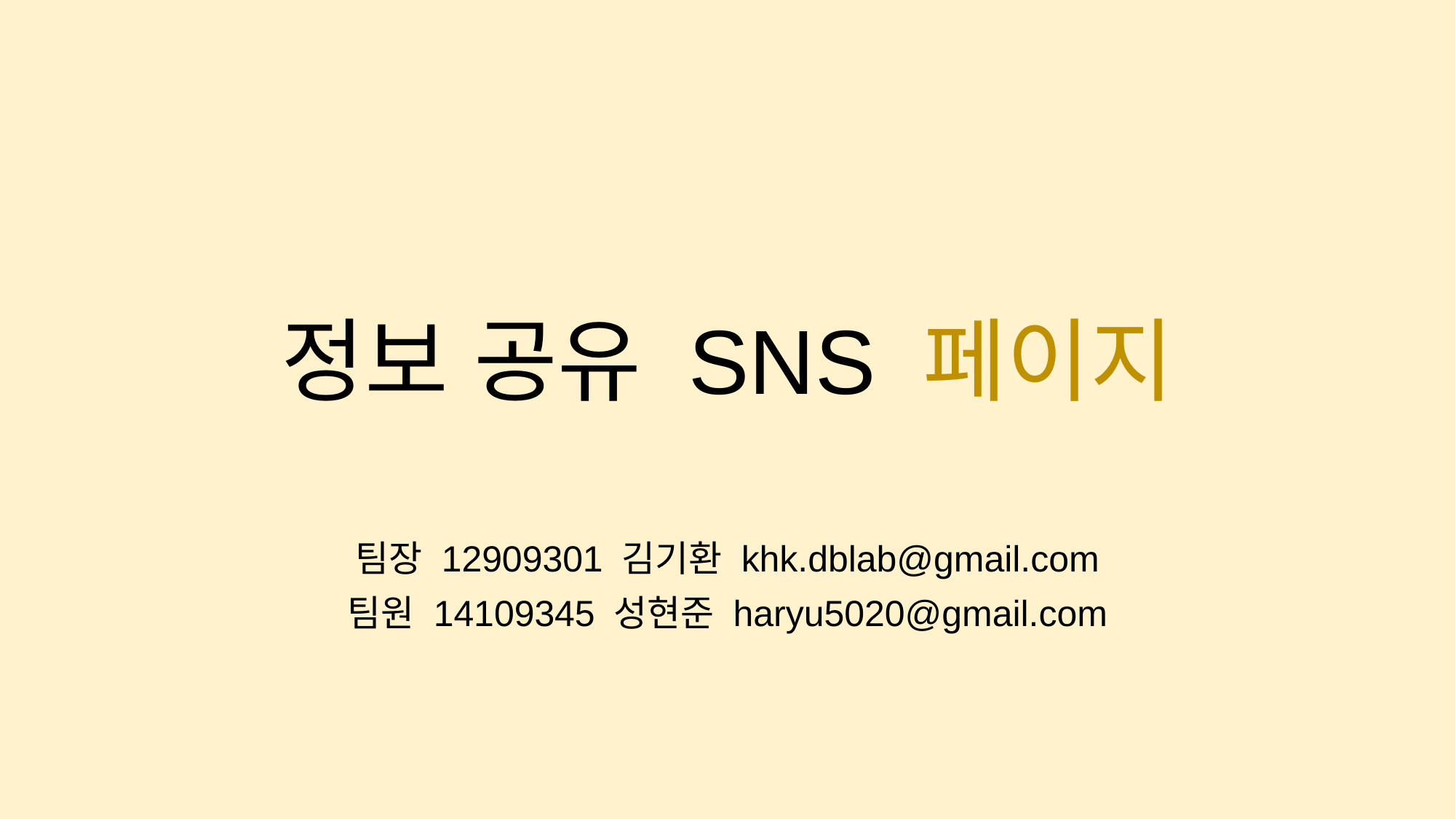

# 정보 공유 SNS 페이지
팀장 12909301 김기환 khk.dblab@gmail.com
팀원 14109345 성현준 haryu5020@gmail.com